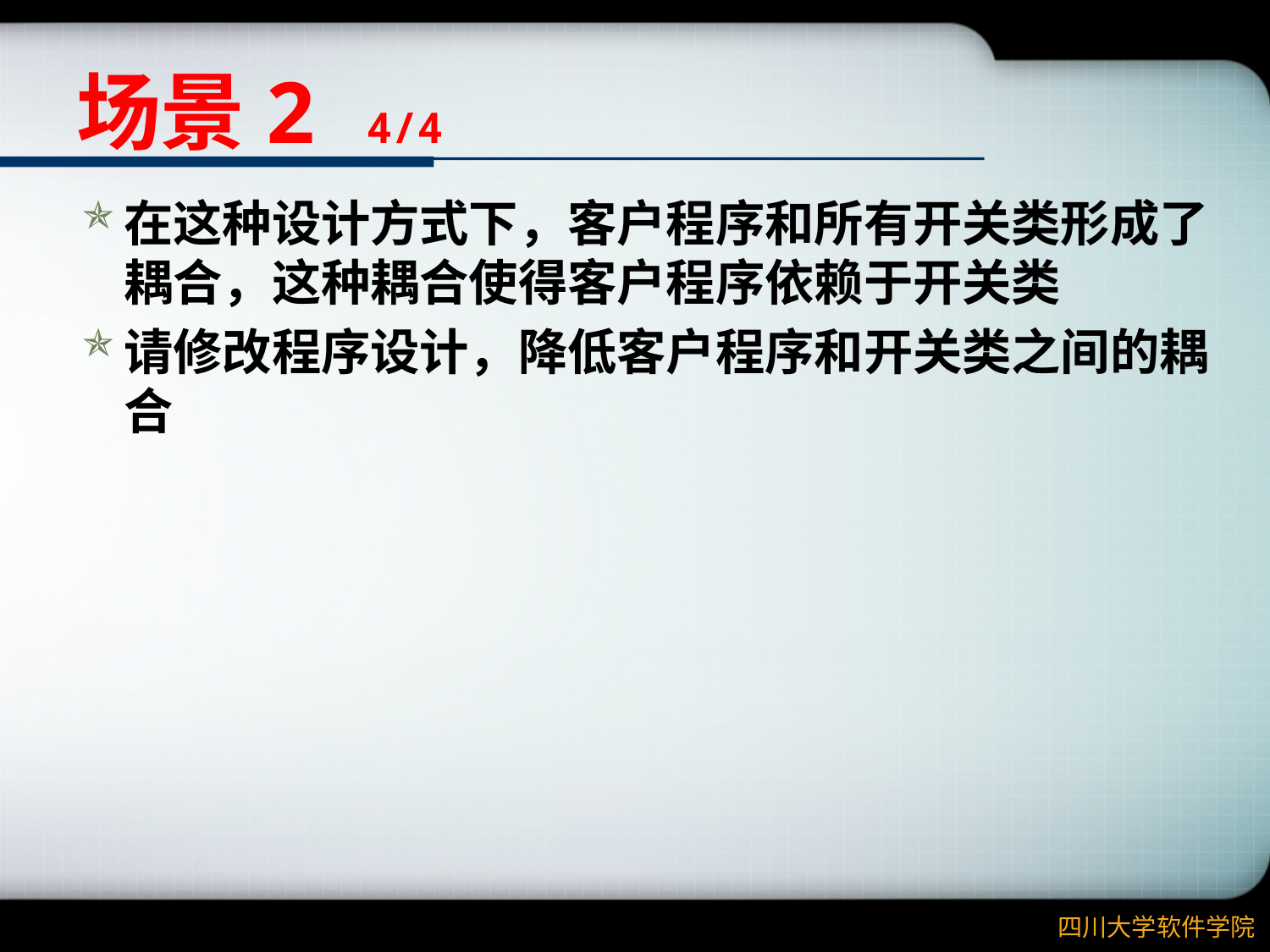

# 场景2 4/4
在这种设计方式下，客户程序和所有开关类形成了耦合，这种耦合使得客户程序依赖于开关类
请修改程序设计，降低客户程序和开关类之间的耦合